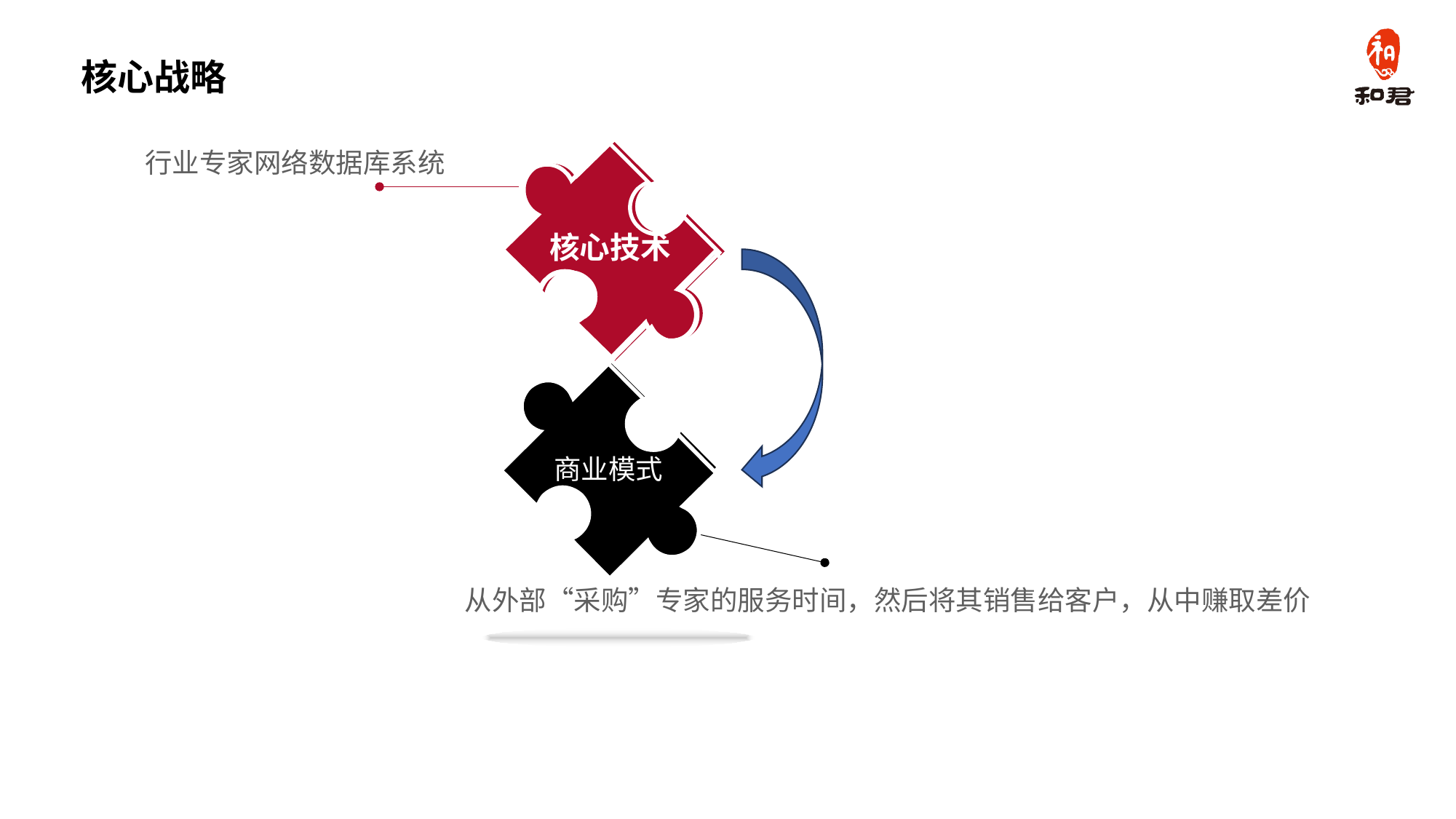

# 核心战略
行业专家网络数据库系统

核心技术

04
02

从外部“采购”专家的服务时间，然后将其销售给客户，从中赚取差价
商业模式